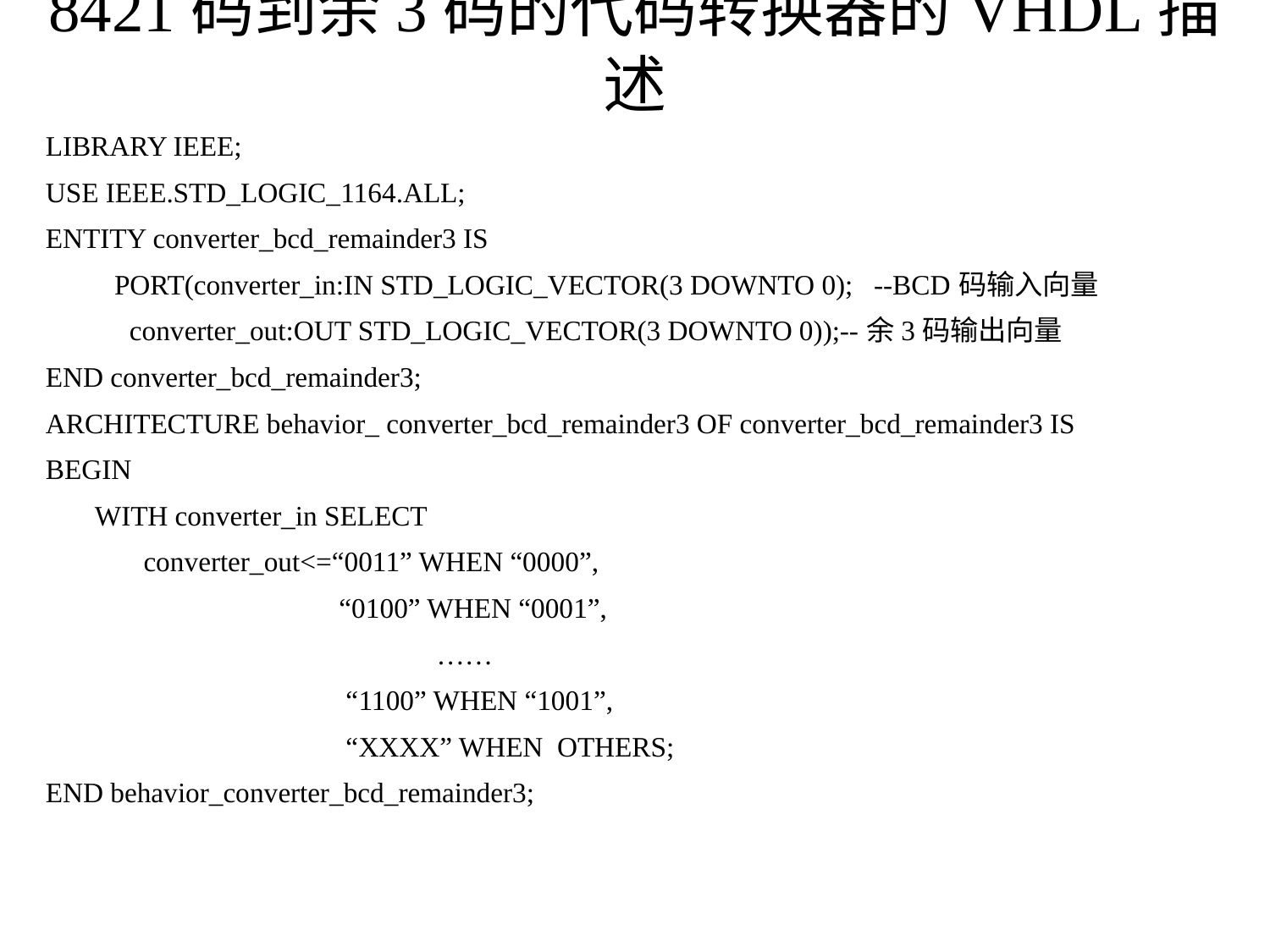

# 8421码到余3码的代码转换器的VHDL描述
LIBRARY IEEE;
USE IEEE.STD_LOGIC_1164.ALL;
ENTITY converter_bcd_remainder3 IS
   	   PORT(converter_in:IN STD_LOGIC_VECTOR(3 DOWNTO 0);   --BCD码输入向量
            converter_out:OUT STD_LOGIC_VECTOR(3 DOWNTO 0));--余3码输出向量
END converter_bcd_remainder3;
ARCHITECTURE behavior_ converter_bcd_remainder3 OF converter_bcd_remainder3 IS
BEGIN
       WITH converter_in SELECT
              converter_out<=“0011” WHEN “0000”,
                                          “0100” WHEN “0001”,
                                                        ……
                                           “1100” WHEN “1001”,
                                           “XXXX” WHEN  OTHERS;
END behavior_converter_bcd_remainder3;